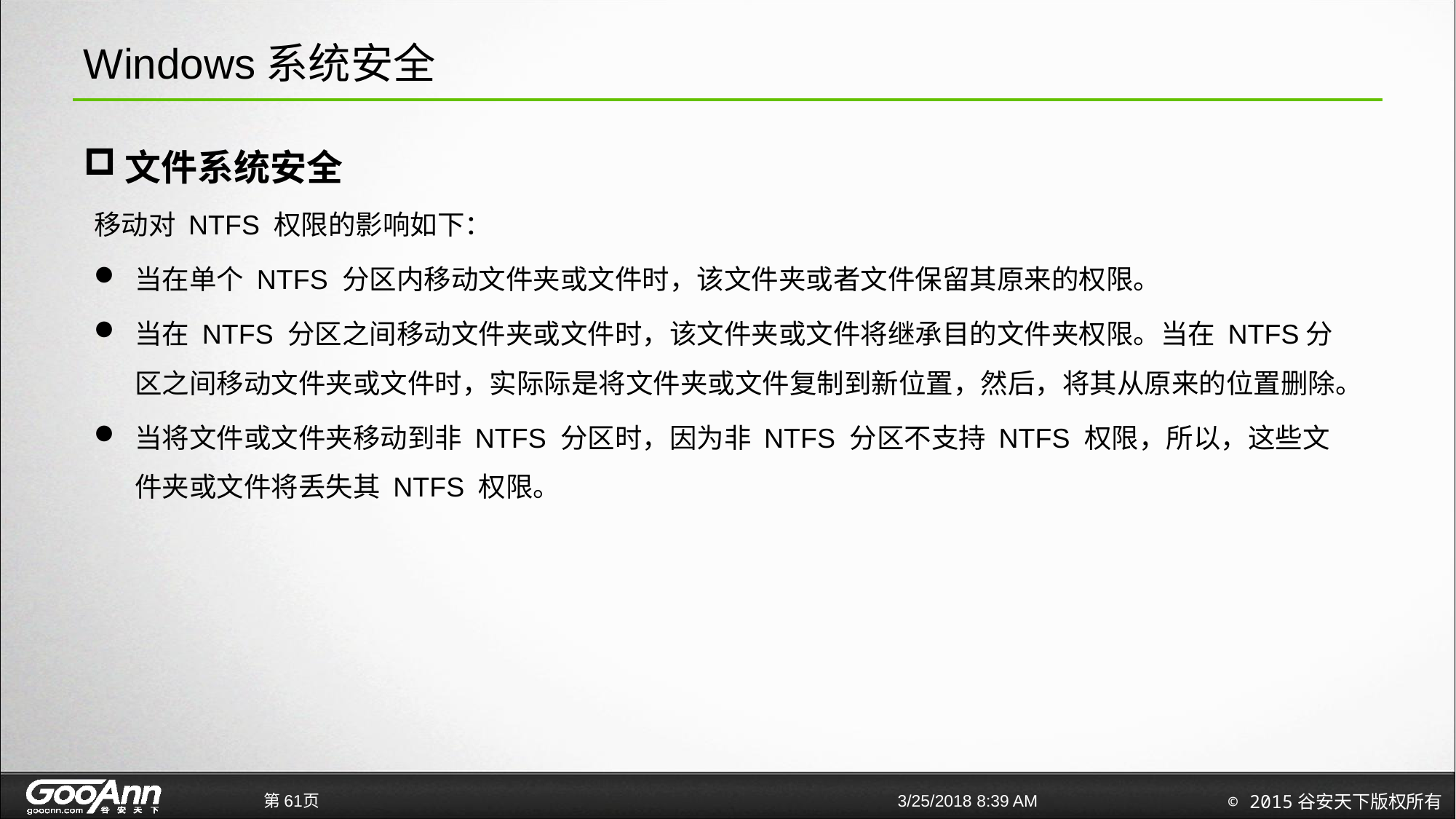

# Windows系统安全
文件系统安全
移动对 NTFS 权限的影响如下：
当在单个 NTFS 分区内移动文件夹或文件时，该文件夹或者文件保留其原来的权限。
当在 NTFS 分区之间移动文件夹或文件时，该文件夹或文件将继承目的文件夹权限。当在 NTFS分区之间移动文件夹或文件时，实际际是将文件夹或文件复制到新位置，然后，将其从原来的位置删除。
当将文件或文件夹移动到非 NTFS 分区时，因为非 NTFS 分区不支持 NTFS 权限，所以，这些文件夹或文件将丢失其 NTFS 权限。